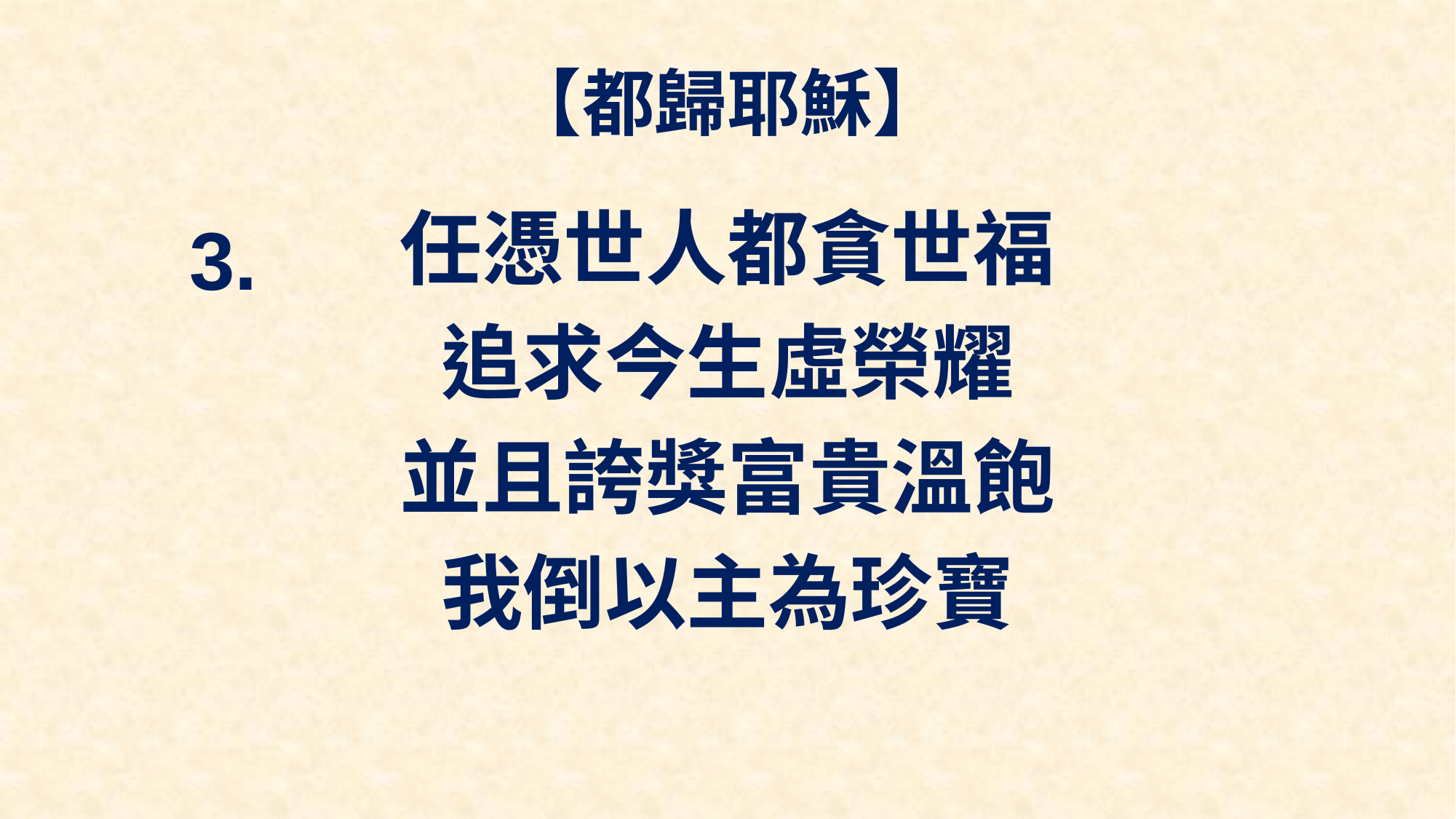

# 【都歸耶穌】
任憑世人都貪世福
追求今生虛榮耀
並且誇獎富貴溫飽
我倒以主為珍寶
3.